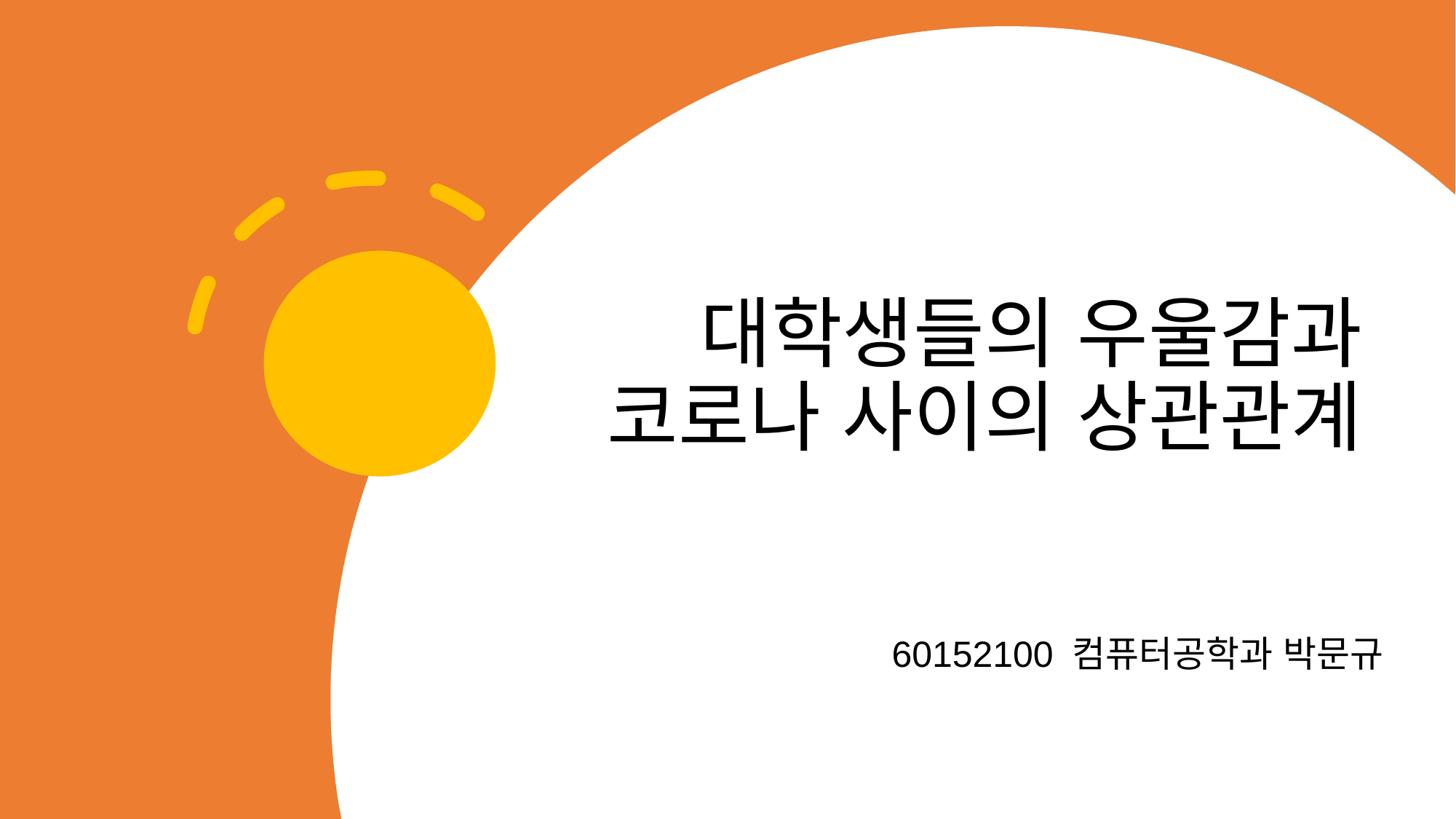

# 대학생들의 우울감과 코로나 사이의 상관관계

60152100 컴퓨터공학과 박문규